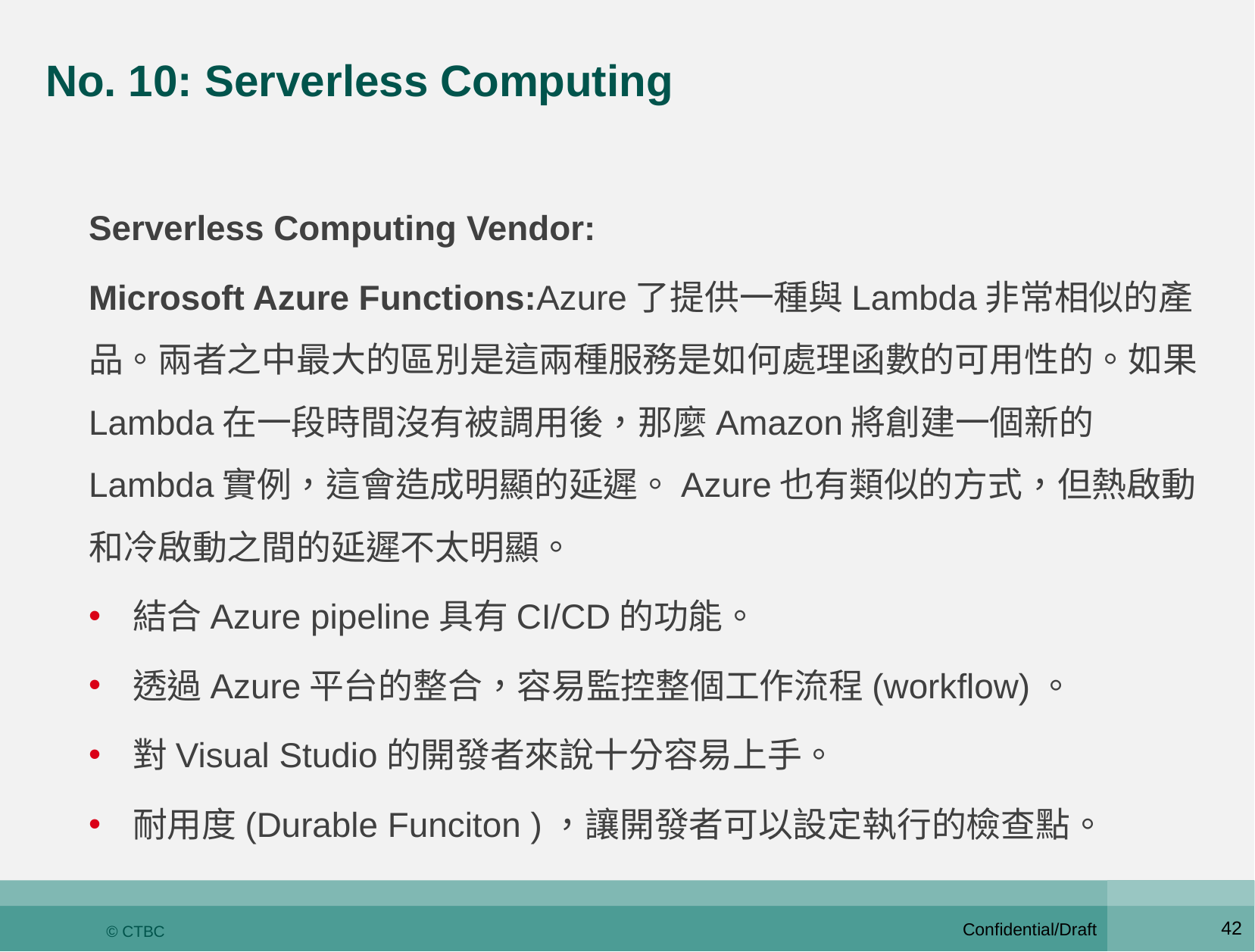

# No. 10: Serverless Computing
Serverless Computing Vendor:
Microsoft Azure Functions:Azure了提供一種與Lambda非常相似的產品。兩者之中最大的區別是這兩種服務是如何處理函數的可用性的。如果Lambda在一段時間沒有被調用後，那麼Amazon將創建一個新的Lambda實例，這會造成明顯的延遲。Azure也有類似的方式，但熱啟動和冷啟動之間的延遲不太明顯。
結合Azure pipeline具有CI/CD的功能。
透過Azure平台的整合，容易監控整個工作流程(workflow)。
對Visual Studio的開發者來說十分容易上手。
耐用度(Durable Funciton )，讓開發者可以設定執行的檢查點。

敏捷性和生產率的提高。他們通過分析IT和業務數據，從而獲得收益

■

關於用戶交互，業務活動和支持IT系統行為的見解。

服務改善和成本降低。他們通過大大節省時間和精力來做到這一點

■

確定正常運行時間和性能問題的原因。行為預測通知

預測可以支持資源優化工作。

風險緩解。他們通過分析監視，配置和服務台數據來做到這一點。他們

■

從操作和安全角度識別異常。

競爭差異/破壞。他們通過對市場的快速響應來做到這一點

和基於機器的班次分析得出的最終用戶需求。